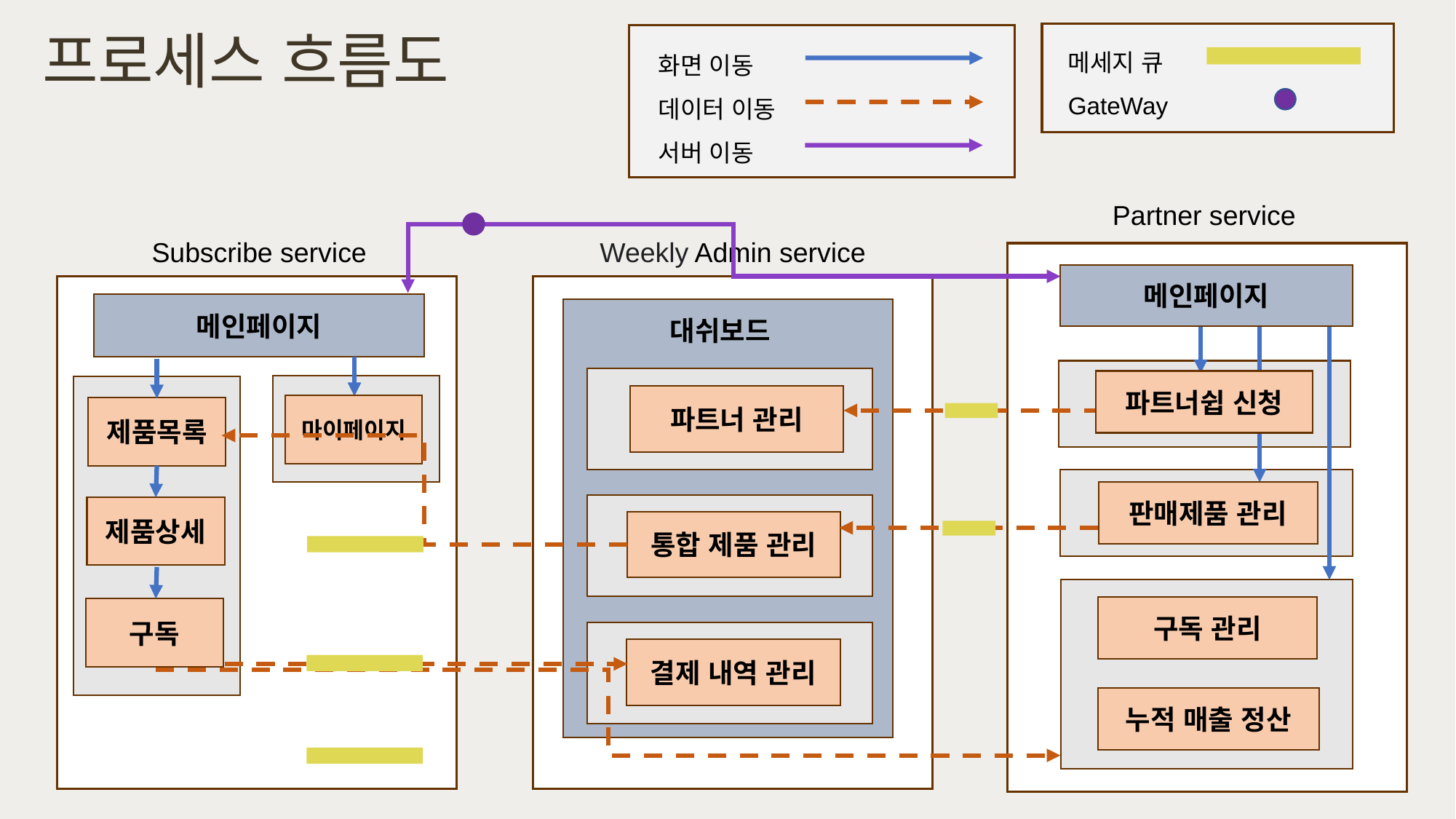

# 프로세스 흐름도

메세지 큐
GateWay

화면 이동
데이터 이동
서버 이동
Partner service

Subscribe service
Weekly Admin service

메인페이지

메인페이지

대쉬보드

파트너쉽 신청

파트너 관리
마이페이지
제품목록

판매제품 관리

제품상세
통합 제품 관리

구독 관리
구독

결제 내역 관리

누적 매출 정산